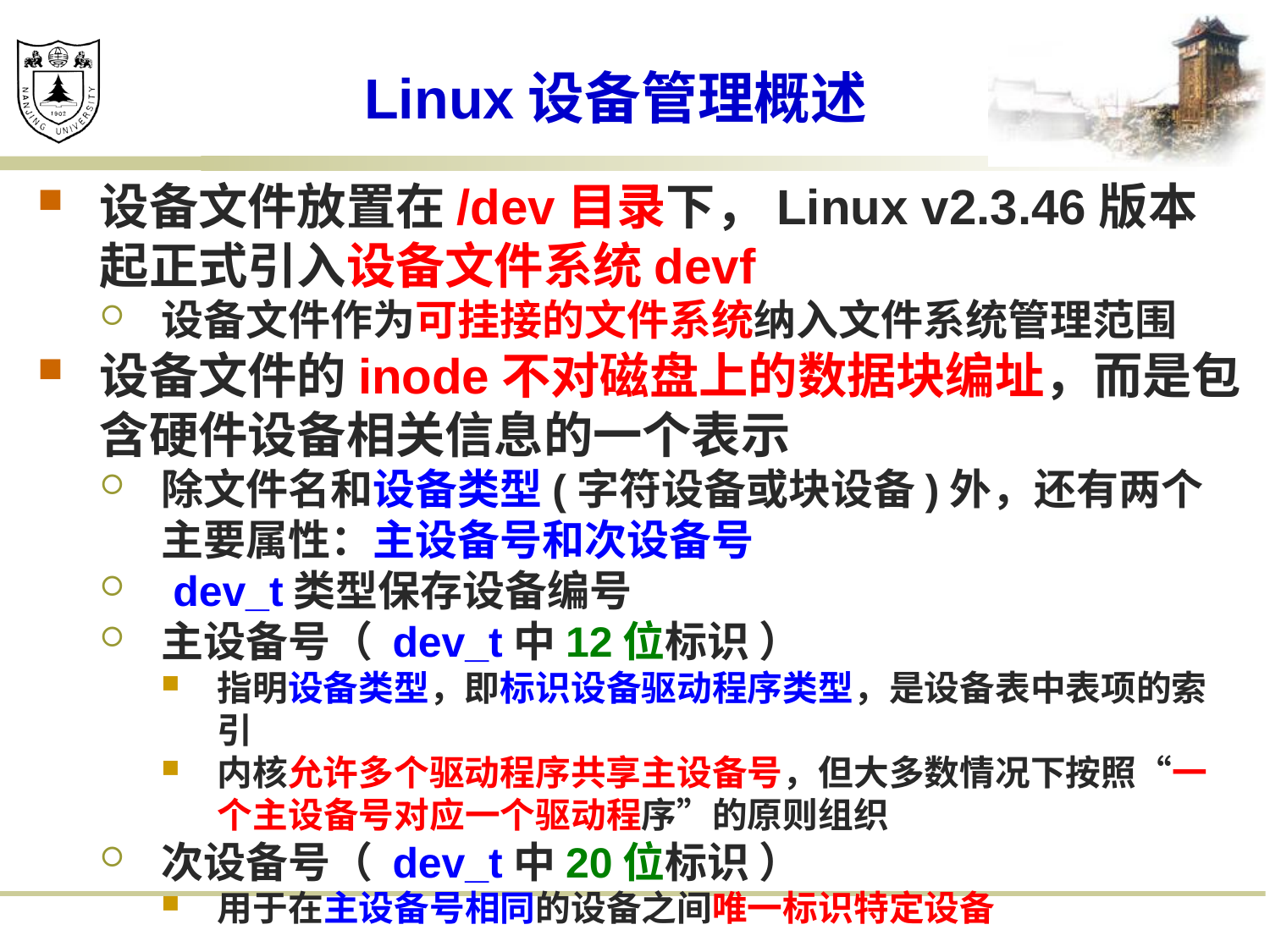

# Linux设备管理概述
设备文件放置在/dev目录下，Linux v2.3.46版本起正式引入设备文件系统devf
设备文件作为可挂接的文件系统纳入文件系统管理范围
设备文件的inode不对磁盘上的数据块编址，而是包含硬件设备相关信息的一个表示
除文件名和设备类型(字符设备或块设备)外，还有两个主要属性：主设备号和次设备号
 dev_t类型保存设备编号
主设备号（ dev_t中12位标识 ）
指明设备类型，即标识设备驱动程序类型，是设备表中表项的索引
内核允许多个驱动程序共享主设备号，但大多数情况下按照“一个主设备号对应一个驱动程序”的原则组织
次设备号（ dev_t中20位标识 ）
用于在主设备号相同的设备之间唯一标识特定设备
96